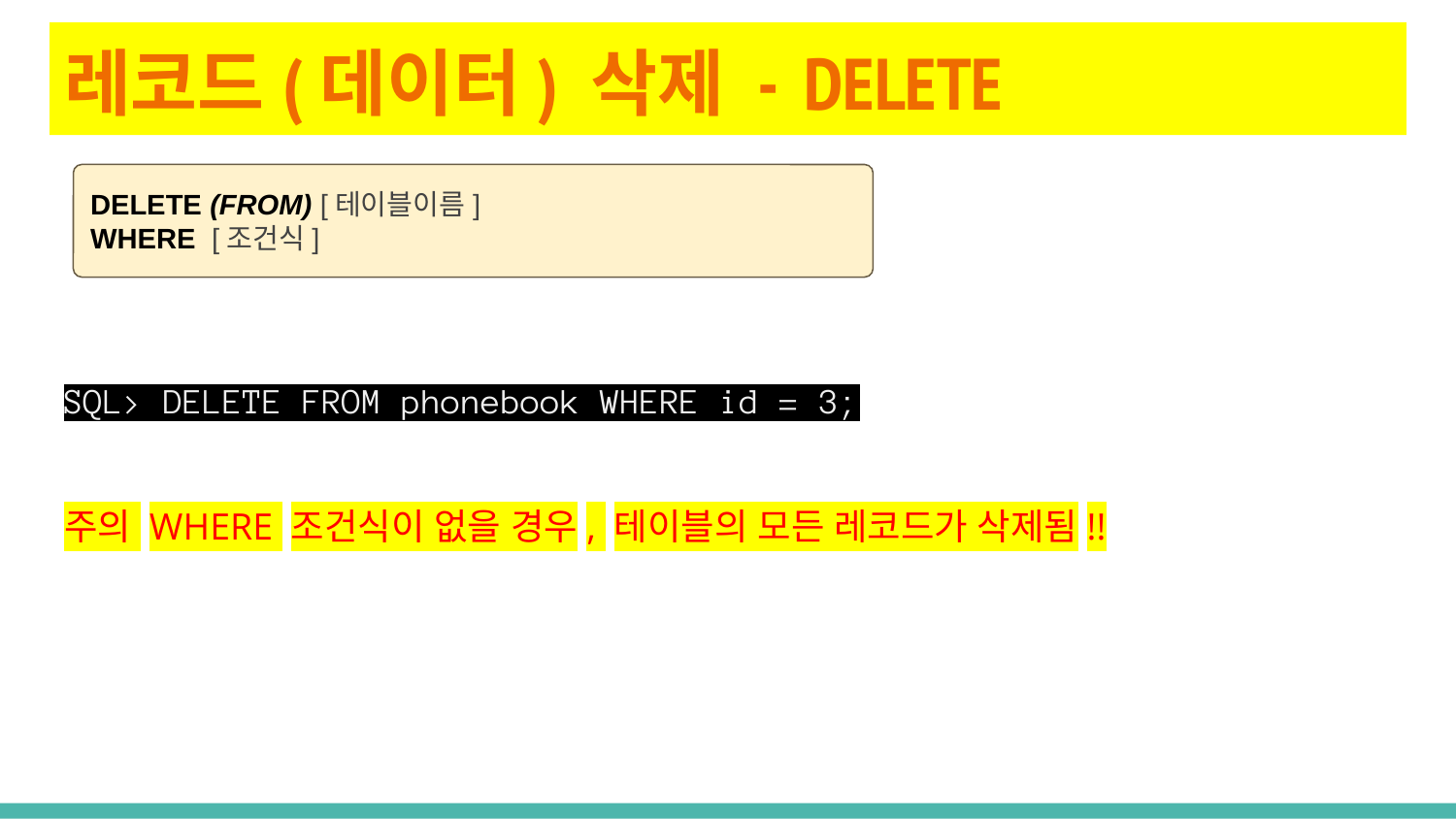

# 레코드(데이터) 삭제 -  DELETE
DELETE (FROM) [테이블이름]
WHERE  [조건식]
SQL> DELETE FROM phonebook WHERE id = 3;
주의 WHERE 조건식이 없을 경우, 테이블의 모든 레코드가 삭제됨!!